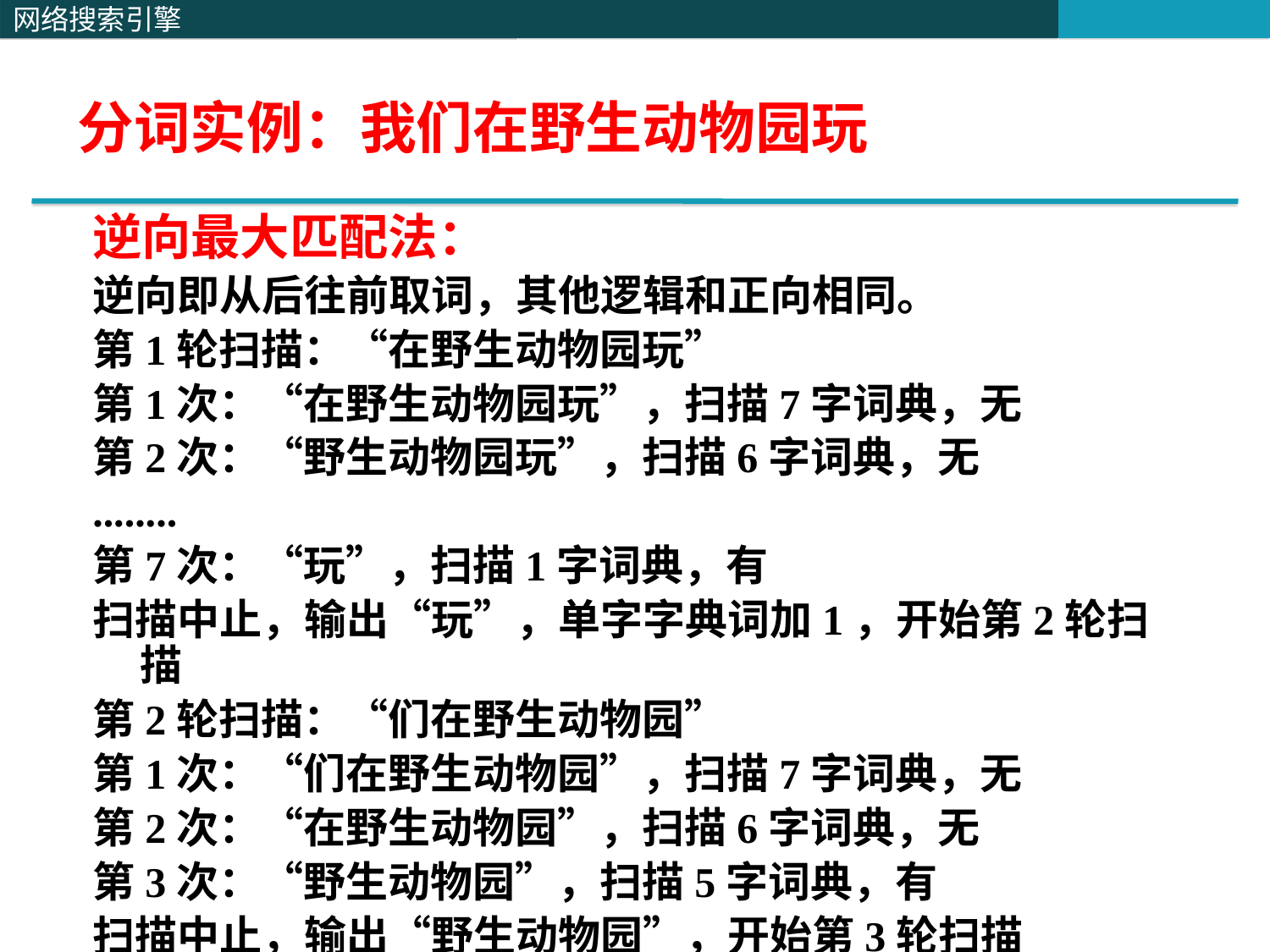

分词实例：我们在野生动物园玩
逆向最大匹配法：
逆向即从后往前取词，其他逻辑和正向相同。
第1轮扫描：“在野生动物园玩”
第1次：“在野生动物园玩”，扫描7字词典，无
第2次：“野生动物园玩”，扫描6字词典，无
........
第7次：“玩”，扫描1字词典，有
扫描中止，输出“玩”，单字字典词加1，开始第2轮扫描
第2轮扫描：“们在野生动物园”
第1次：“们在野生动物园”，扫描7字词典，无
第2次：“在野生动物园”，扫描6字词典，无
第3次：“野生动物园”，扫描5字词典，有
扫描中止，输出“野生动物园”，开始第3轮扫描